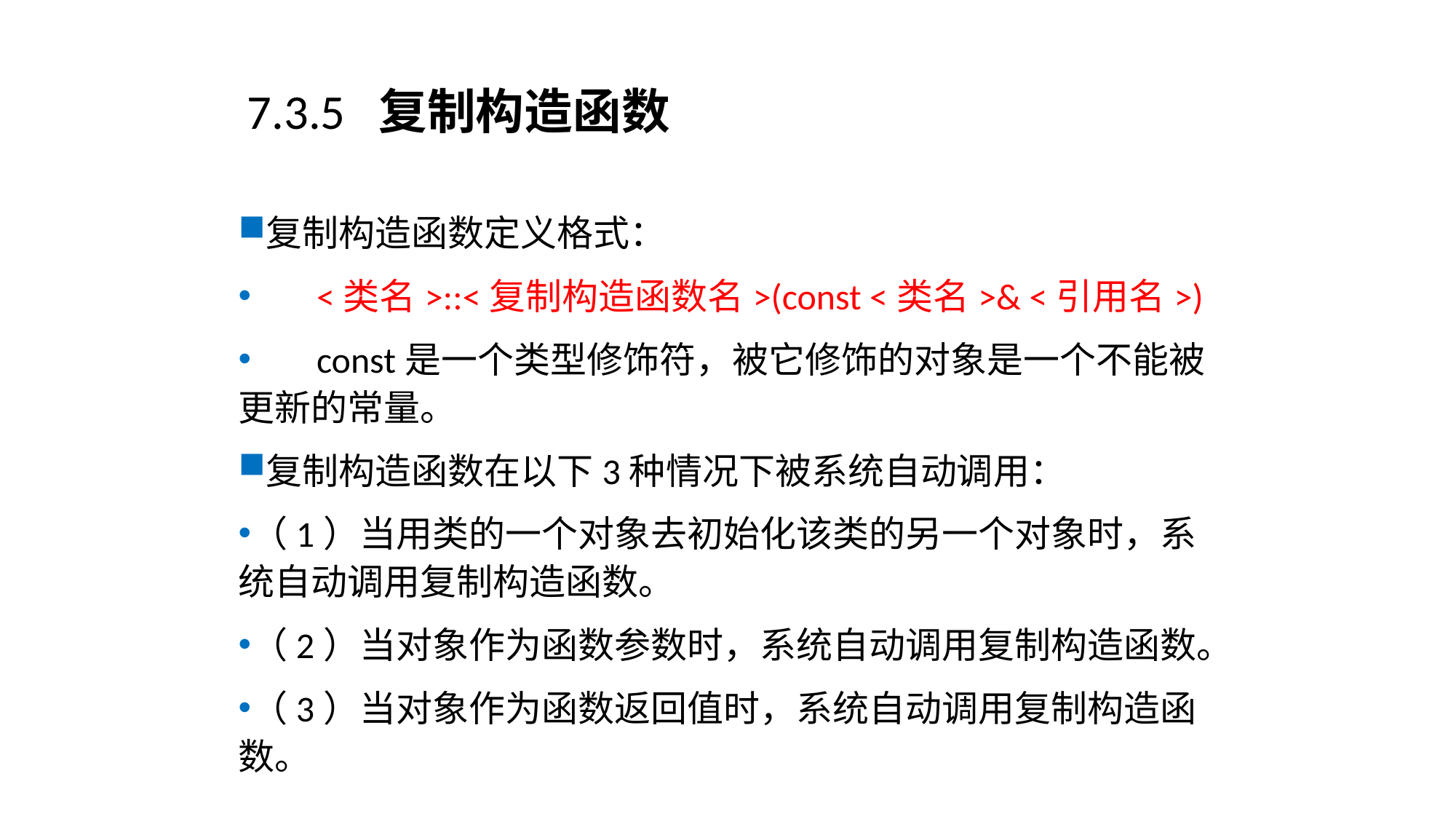

# 7.3.5  复制构造函数
复制构造函数定义格式：
        <类名>::<复制构造函数名>(const <类名>& <引用名>)
        const是一个类型修饰符，被它修饰的对象是一个不能被更新的常量。
复制构造函数在以下3种情况下被系统自动调用：
（1）当用类的一个对象去初始化该类的另一个对象时，系统自动调用复制构造函数。
（2）当对象作为函数参数时，系统自动调用复制构造函数。
（3）当对象作为函数返回值时，系统自动调用复制构造函数。